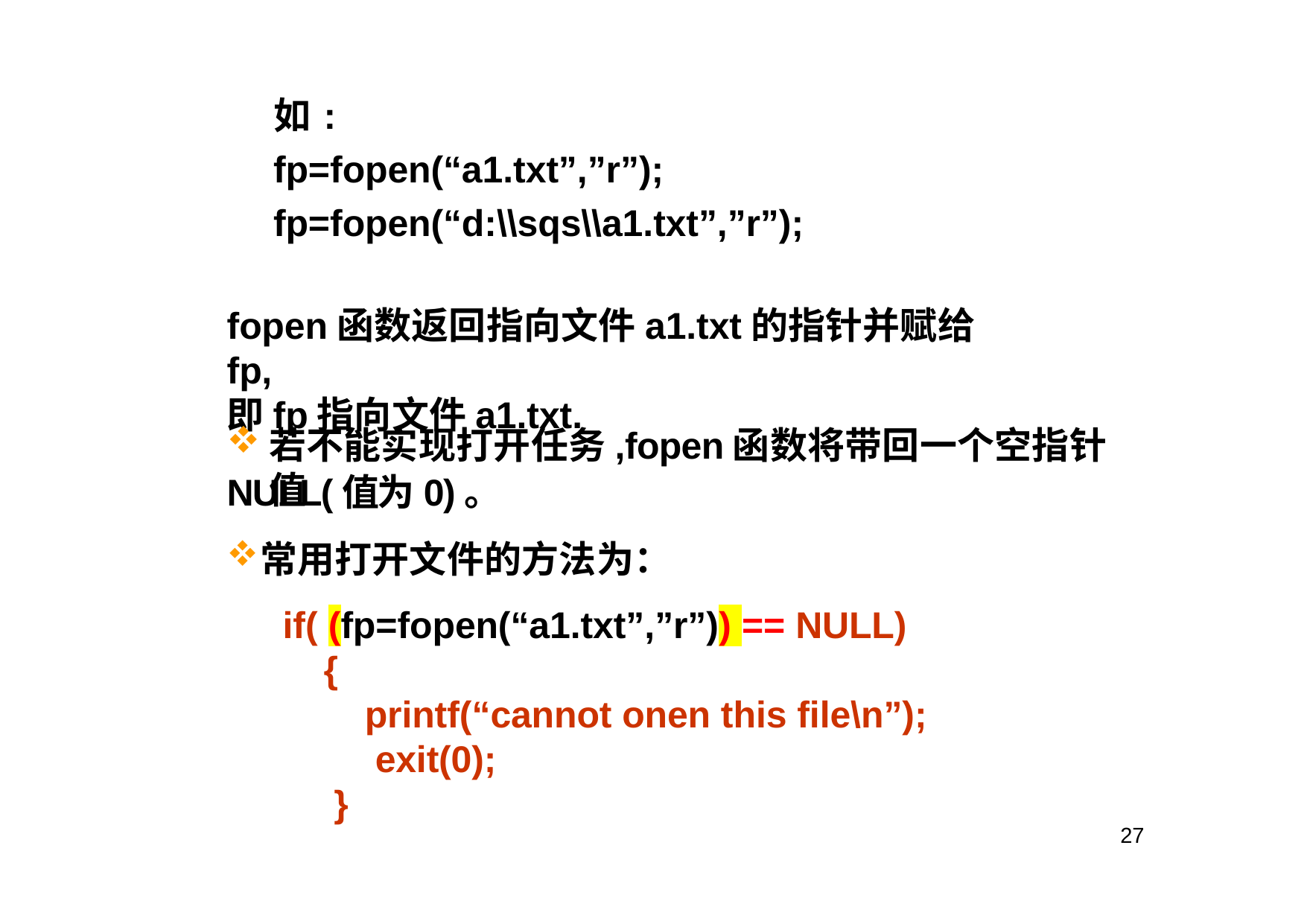

如:
fp=fopen(“a1.txt”,”r”);
fp=fopen(“d:\\sqs\\a1.txt”,”r”);

fopen函数返回指向文件a1.txt的指针并赋给fp,
即fp指向文件a1.txt.
若不能实现打开任务,fopen函数将带回一个空指针值
NULL(值为0)。
常用打开文件的方法为：
if( (fp=fopen(“a1.txt”,”r”)) == NULL)
{
printf(“cannot onen this file\n”);  exit(0);
}
27